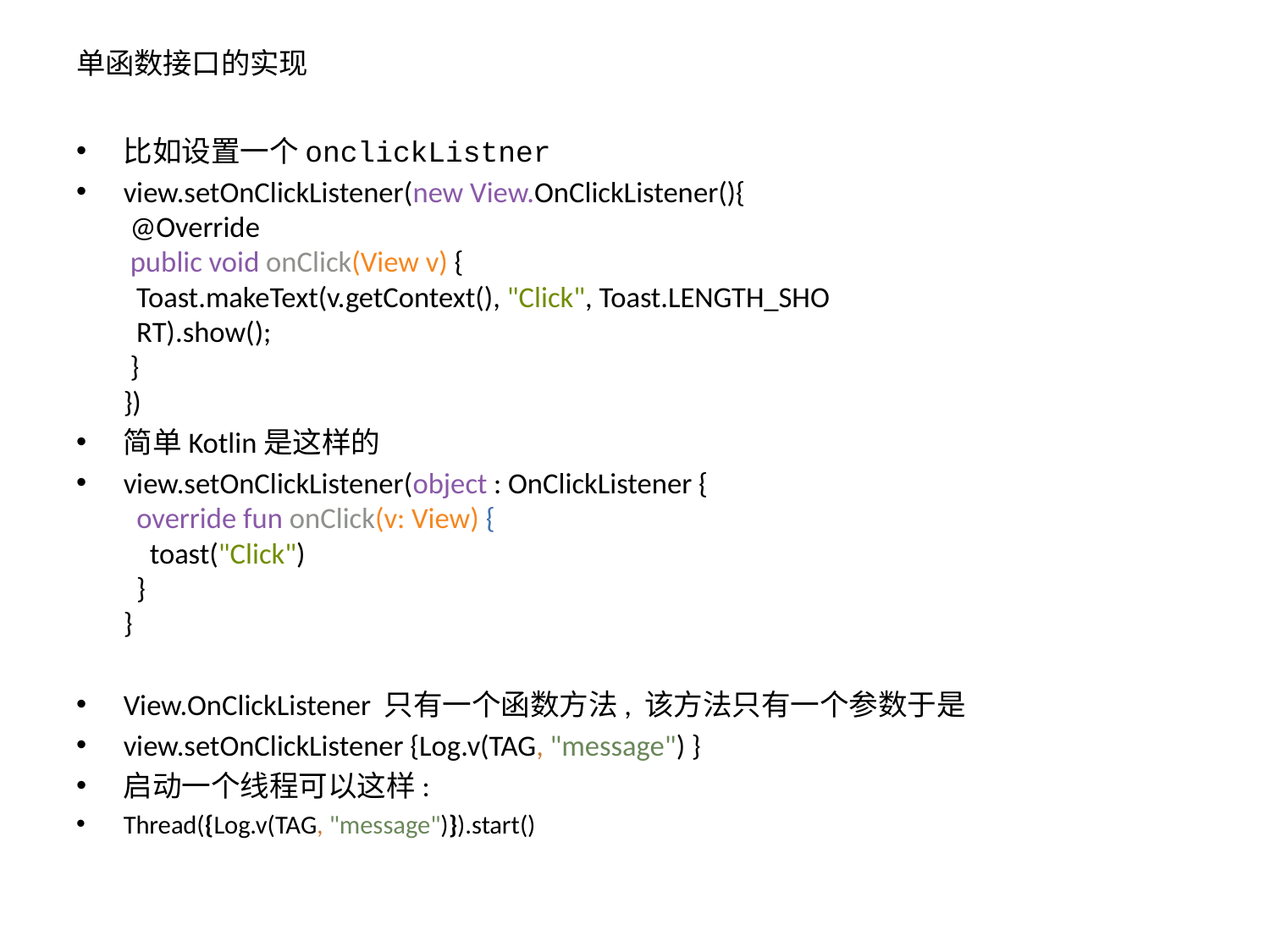

# 单函数接口的实现

比如设置一个onclickListner
view.setOnClickListener(new View.OnClickListener(){
 @Override
 public void onClick(View v) {
  Toast.makeText(v.getContext(), "Click", Toast.LENGTH_SHO
  RT).show();
 }
})
简单Kotlin是这样的
view.setOnClickListener(object : OnClickListener {
  override fun onClick(v: View) {
    toast("Click")
  }
}

View.OnClickListener 只有一个函数方法, 该方法只有一个参数于是
view.setOnClickListener {Log.v(TAG, "message") }
启动一个线程可以这样:
Thread({Log.v(TAG, "message")}).start()